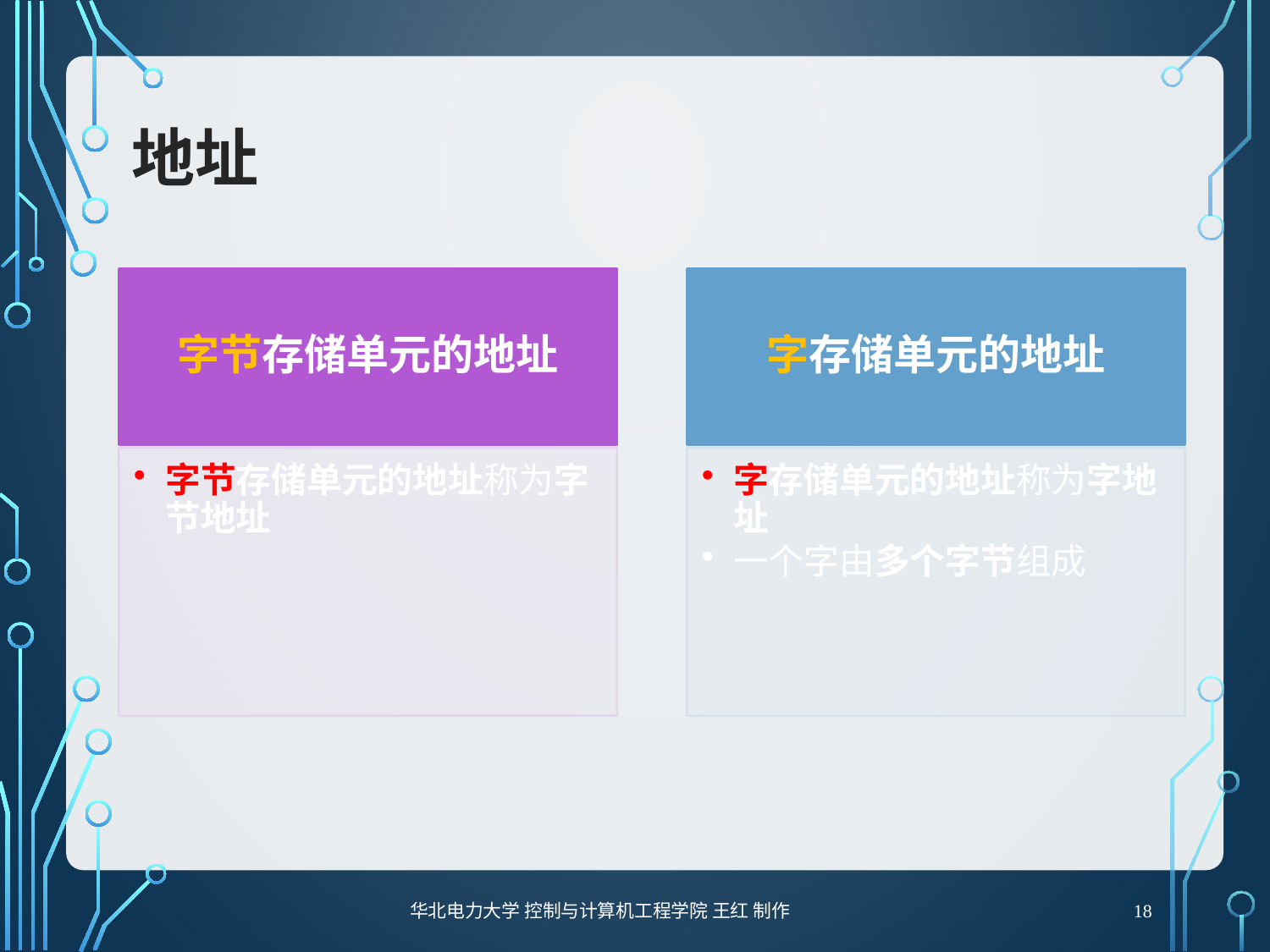

# 地址
字节存储单元的地址
字节存储单元的地址称为字节地址
字存储单元的地址
字存储单元的地址称为字地址
一个字由多个字节组成
18
华北电力大学 控制与计算机工程学院 王红 制作